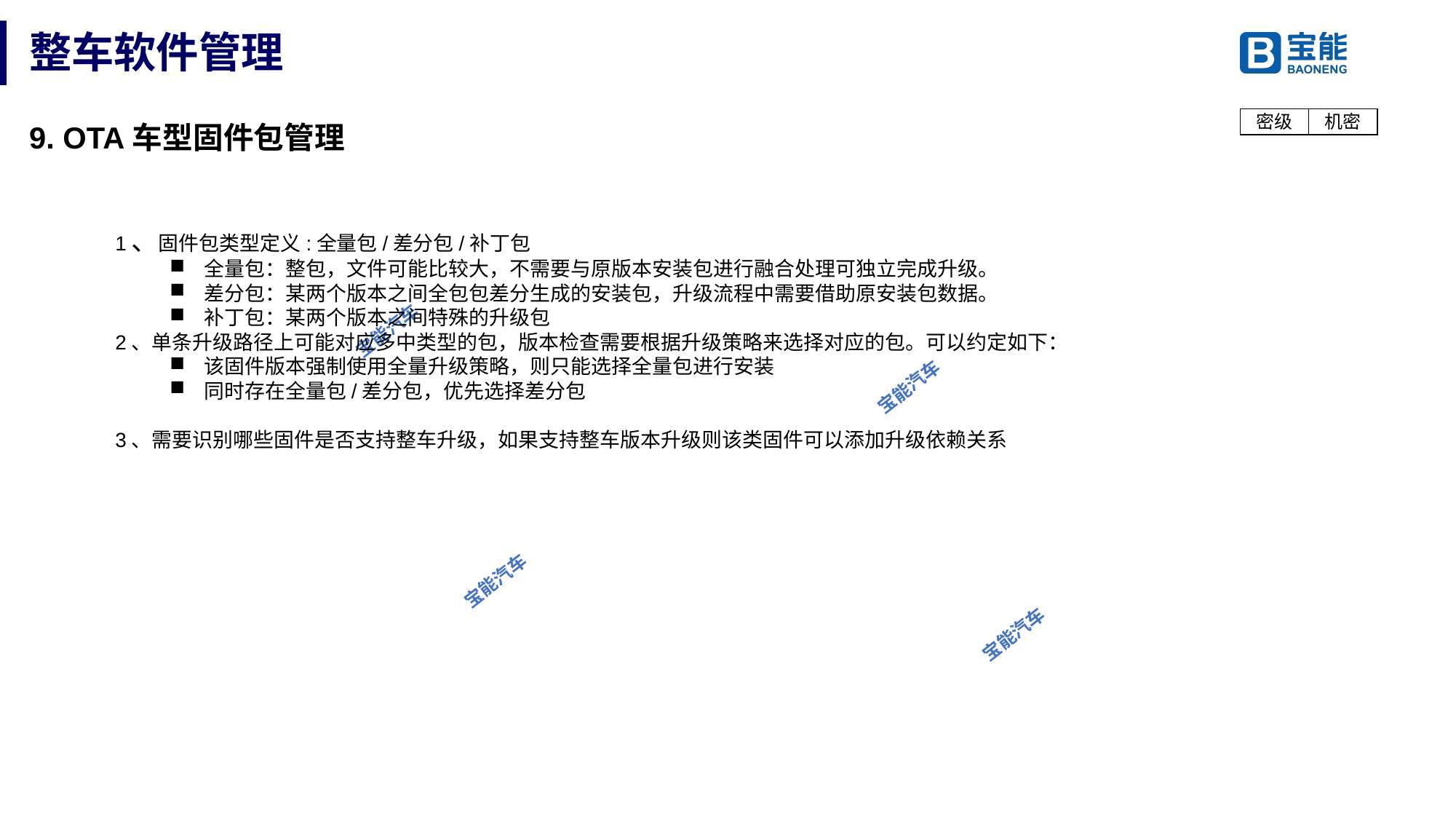

# 整车软件管理
9. OTA车型固件包管理
1、固件包类型定义:全量包/差分包/补丁包
全量包：整包，文件可能比较大，不需要与原版本安装包进行融合处理可独立完成升级。
差分包：某两个版本之间全包包差分生成的安装包，升级流程中需要借助原安装包数据。
补丁包：某两个版本之间特殊的升级包
2、单条升级路径上可能对应多中类型的包，版本检查需要根据升级策略来选择对应的包。可以约定如下：
该固件版本强制使用全量升级策略，则只能选择全量包进行安装
同时存在全量包/差分包，优先选择差分包

3、需要识别哪些固件是否支持整车升级，如果支持整车版本升级则该类固件可以添加升级依赖关系

15